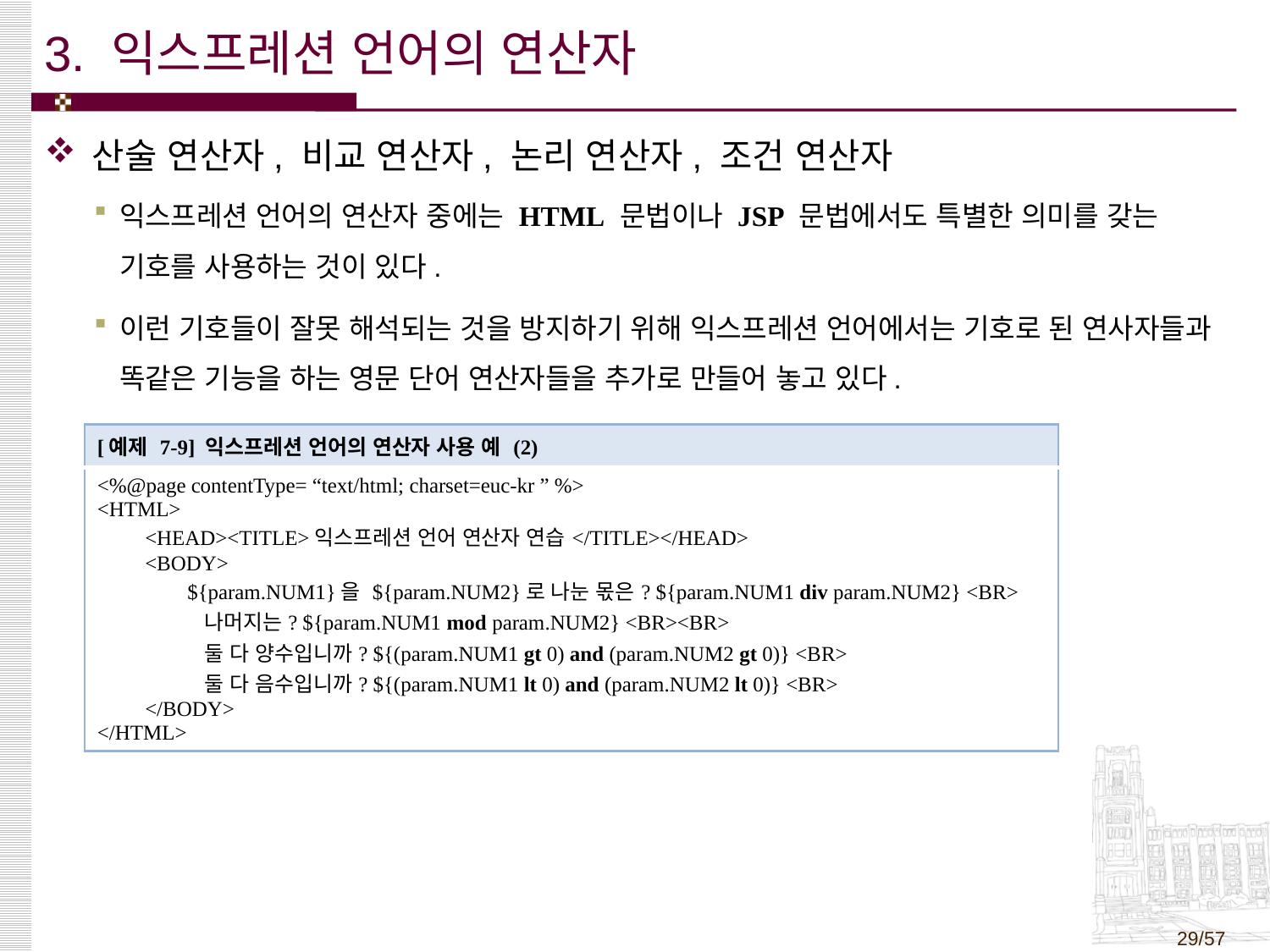

# 3. 익스프레션 언어의 연산자
산술 연산자, 비교 연산자, 논리 연산자, 조건 연산자
익스프레션 언어의 연산자 중에는 HTML 문법이나 JSP 문법에서도 특별한 의미를 갖는 기호를 사용하는 것이 있다.
이런 기호들이 잘못 해석되는 것을 방지하기 위해 익스프레션 언어에서는 기호로 된 연사자들과 똑같은 기능을 하는 영문 단어 연산자들을 추가로 만들어 놓고 있다.

| [예제 7-9] 익스프레션 언어의 연산자 사용 예 (2) |
| --- |
| <%@page contentType= “text/html; charset=euc-kr ” %> <HTML> <HEAD><TITLE>익스프레션 언어 연산자 연습</TITLE></HEAD> <BODY> ${param.NUM1}을 ${param.NUM2}로 나눈 몫은? ${param.NUM1 div param.NUM2} <BR> 나머지는? ${param.NUM1 mod param.NUM2} <BR><BR> 둘 다 양수입니까? ${(param.NUM1 gt 0) and (param.NUM2 gt 0)} <BR> 둘 다 음수입니까? ${(param.NUM1 lt 0) and (param.NUM2 lt 0)} <BR> </BODY> </HTML> |